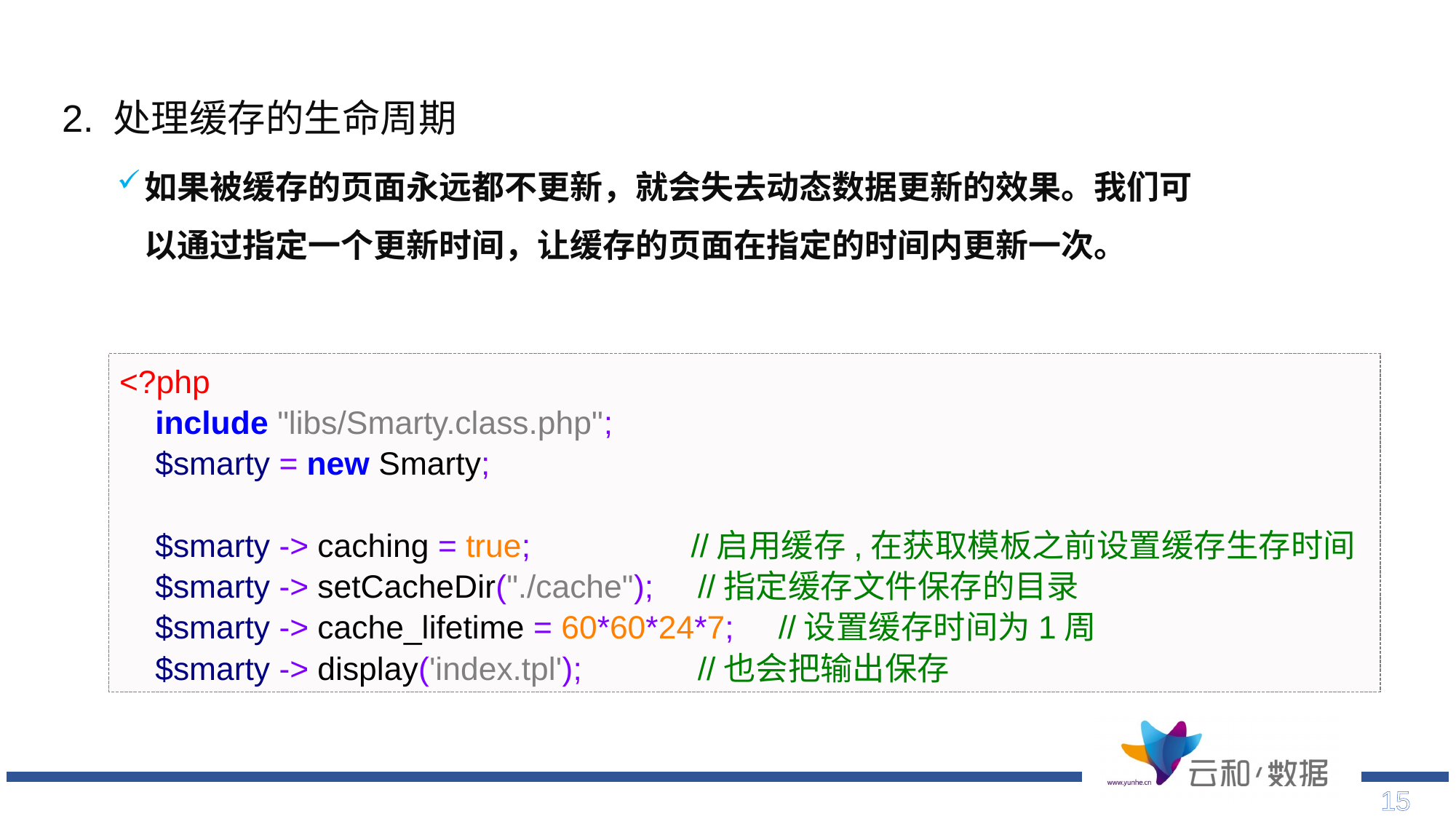

2. 处理缓存的生命周期
如果被缓存的页面永远都不更新，就会失去动态数据更新的效果。我们可以通过指定一个更新时间，让缓存的页面在指定的时间内更新一次。

<?php
    include "libs/Smarty.class.php";
    $smarty = new Smarty;

    $smarty -> caching = true;                  //启用缓存,在获取模板之前设置缓存生存时间
    $smarty -> setCacheDir("./cache");     //指定缓存文件保存的目录
    $smarty -> cache_lifetime = 60*60*24*7;     //设置缓存时间为1周
    $smarty -> display('index.tpl');             //也会把输出保存